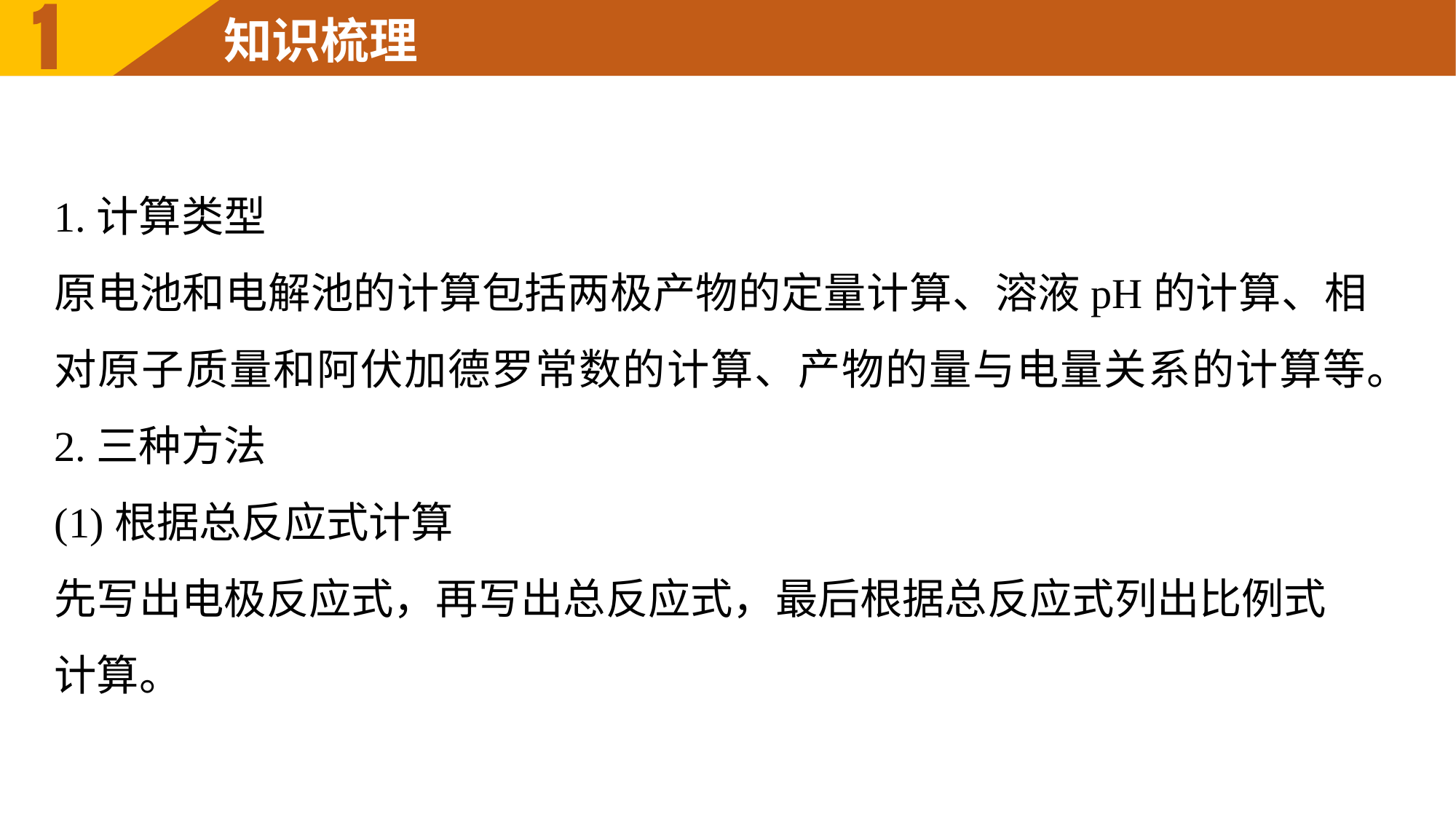

1

知识梳理
1.计算类型
原电池和电解池的计算包括两极产物的定量计算、溶液pH的计算、相对原子质量和阿伏加德罗常数的计算、产物的量与电量关系的计算等。
2.三种方法
(1)根据总反应式计算
先写出电极反应式，再写出总反应式，最后根据总反应式列出比例式计算。